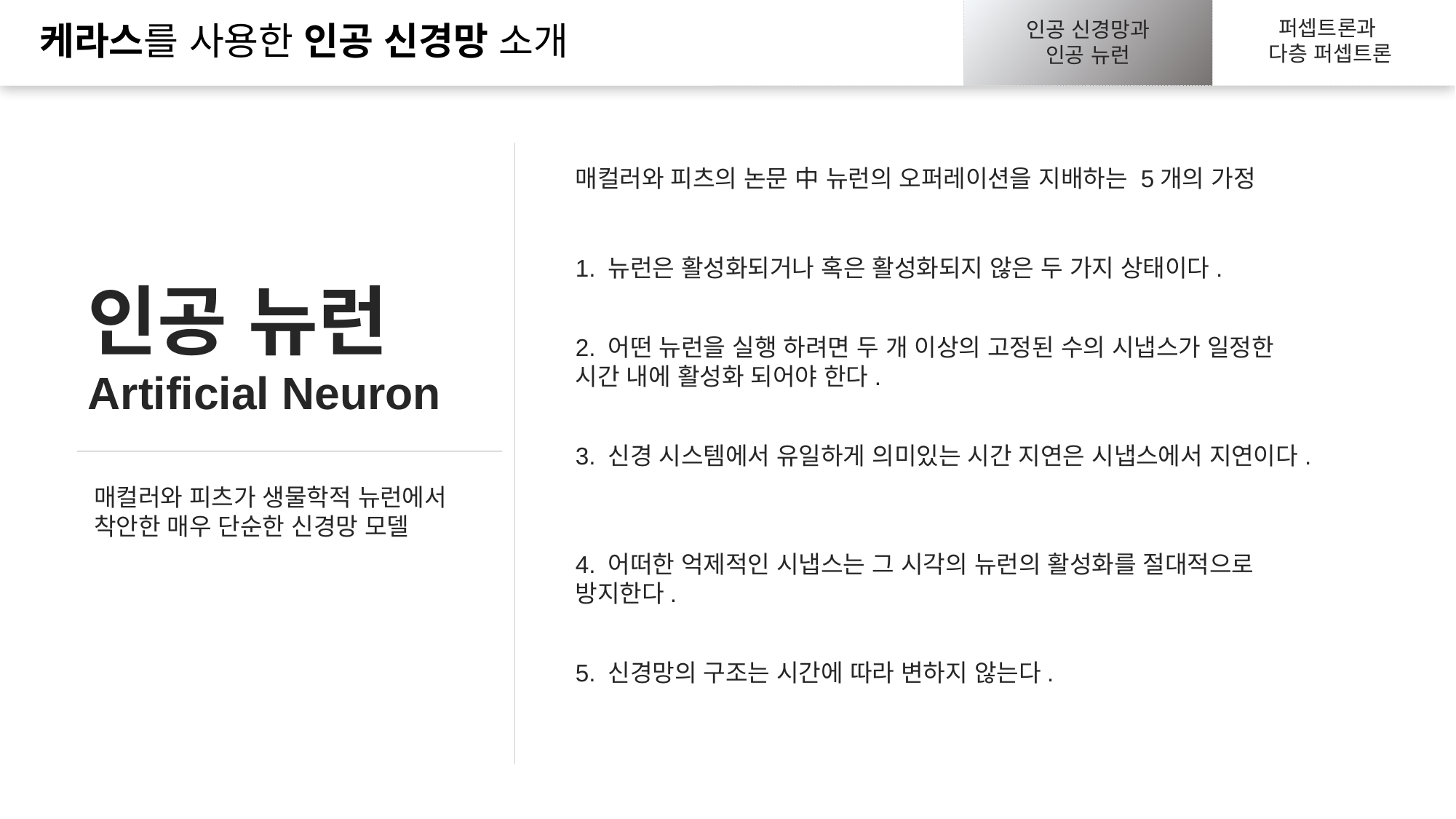

신경망 하이퍼파라미터
구현하기

퍼셉트론과
다층 퍼셉트론
퍼셉트론과
다층 퍼셉트론
인공 신경망과
인공 뉴런
인공 신경망과
인공 뉴런
케라스를 사용한 인공 신경망 소개
케라스를 사용한 인공 신경망 소개
매컬러와 피츠의 논문 中 뉴런의 오퍼레이션을 지배하는 5개의 가정
1. 뉴런은 활성화되거나 혹은 활성화되지 않은 두 가지 상태이다.
인공 뉴런
Artificial Neuron
2. 어떤 뉴런을 실행 하려면 두 개 이상의 고정된 수의 시냅스가 일정한 시간 내에 활성화 되어야 한다.
3. 신경 시스템에서 유일하게 의미있는 시간 지연은 시냅스에서 지연이다.
매컬러와 피츠가 생물학적 뉴런에서
착안한 매우 단순한 신경망 모델
4. 어떠한 억제적인 시냅스는 그 시각의 뉴런의 활성화를 절대적으로 방지한다.
5. 신경망의 구조는 시간에 따라 변하지 않는다.